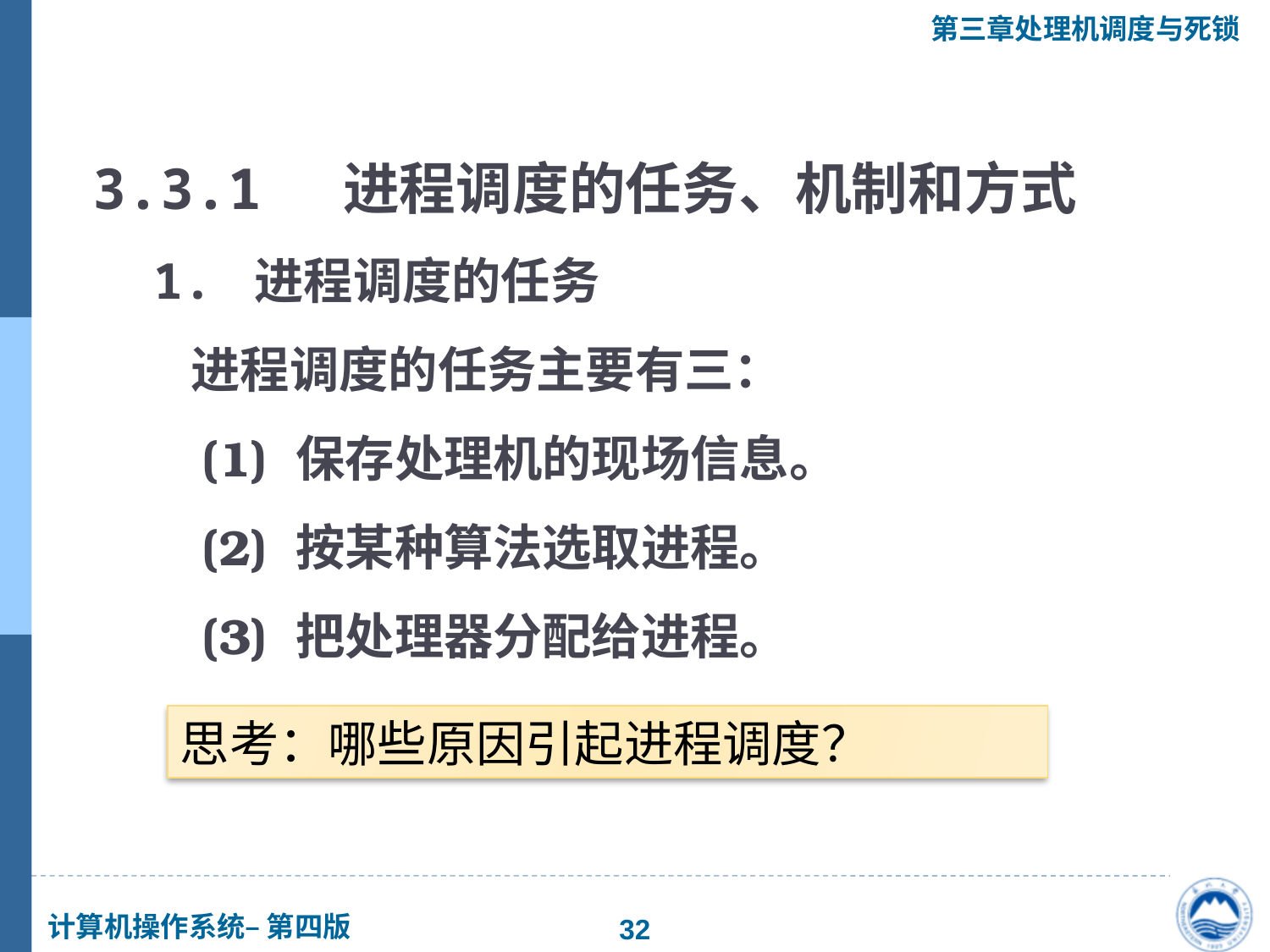

3.3.1  进程调度的任务、机制和方式
　1. 进程调度的任务
　　进程调度的任务主要有三：
　　(1) 保存处理机的现场信息。
　　(2) 按某种算法选取进程。
　　(3) 把处理器分配给进程。
思考：哪些原因引起进程调度？